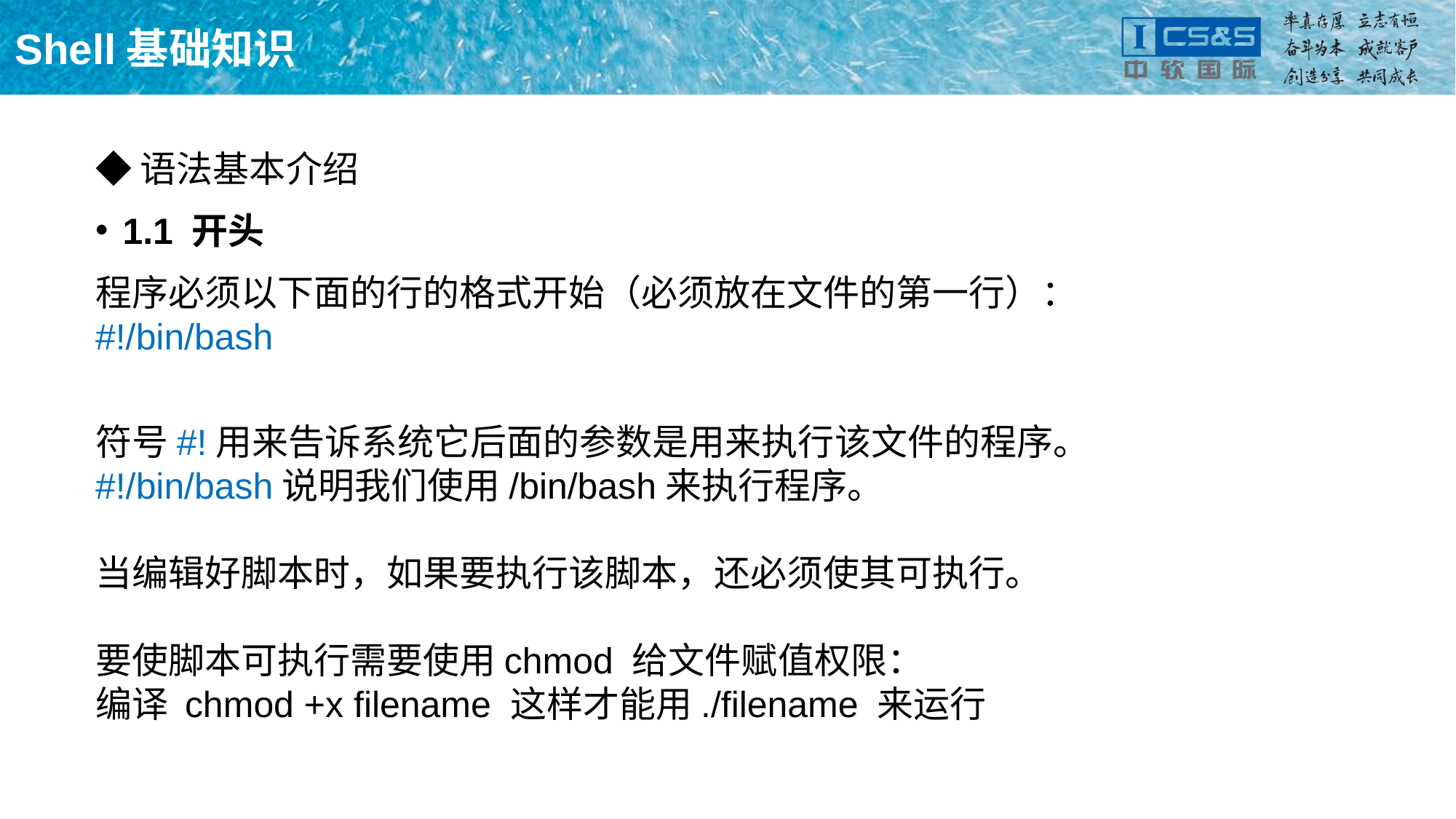

# Shell基础知识
◆语法基本介绍
1.1 开头
程序必须以下面的行的格式开始（必须放在文件的第一行）：
#!/bin/bash
符号#!用来告诉系统它后面的参数是用来执行该文件的程序。
#!/bin/bash说明我们使用/bin/bash来执行程序。
当编辑好脚本时，如果要执行该脚本，还必须使其可执行。
要使脚本可执行需要使用chmod 给文件赋值权限：
编译 chmod +x filename 这样才能用./filename 来运行
4